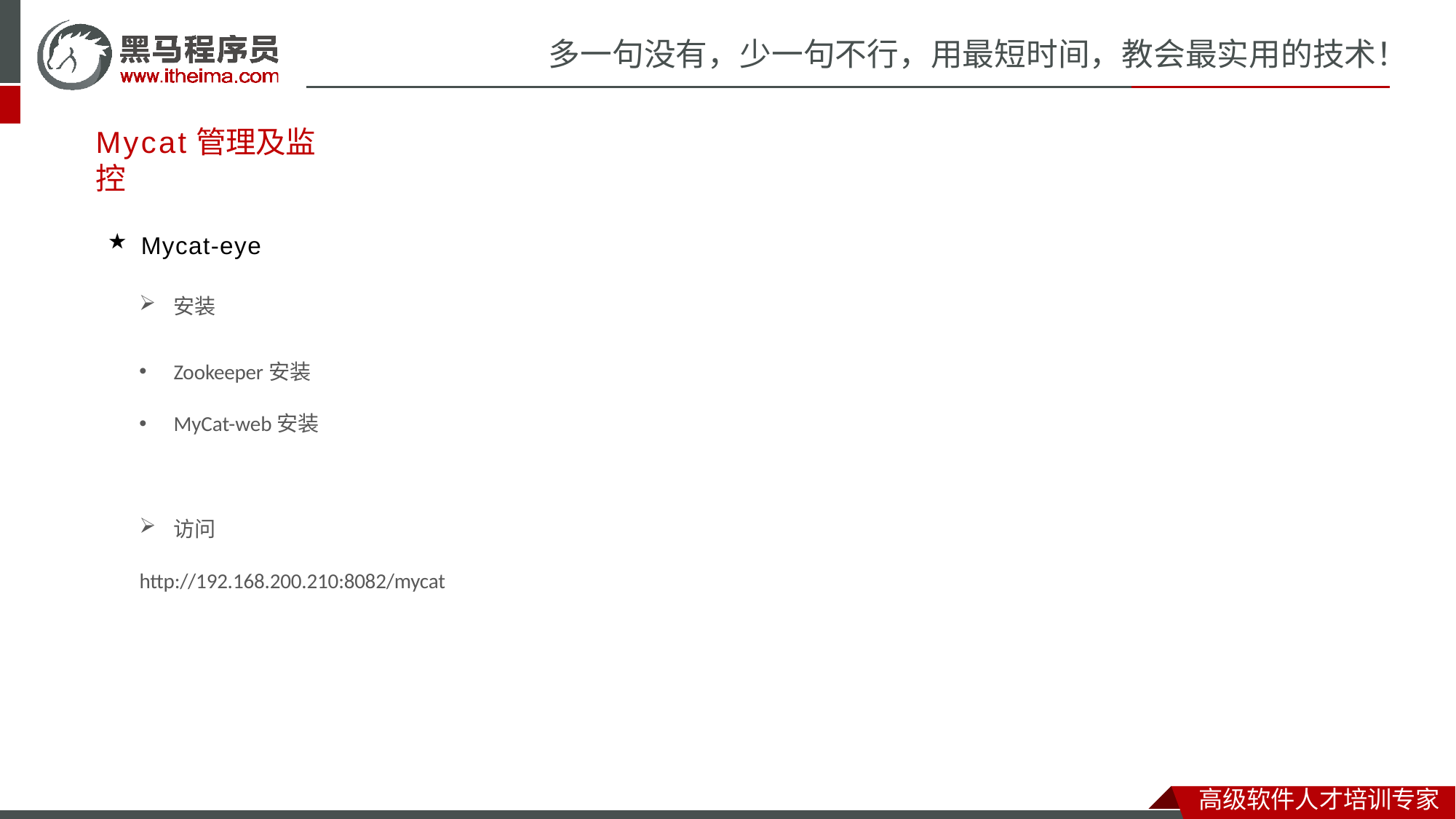

# 多一句没有，少一句不行，用最短时间，教会最实用的技术！

Mycat管理及监控
Mycat-eye

安装

Zookeeper安装

MyCat-web安装
访问

http://192.168.200.210:8082/mycat
高级软件人才培训专家